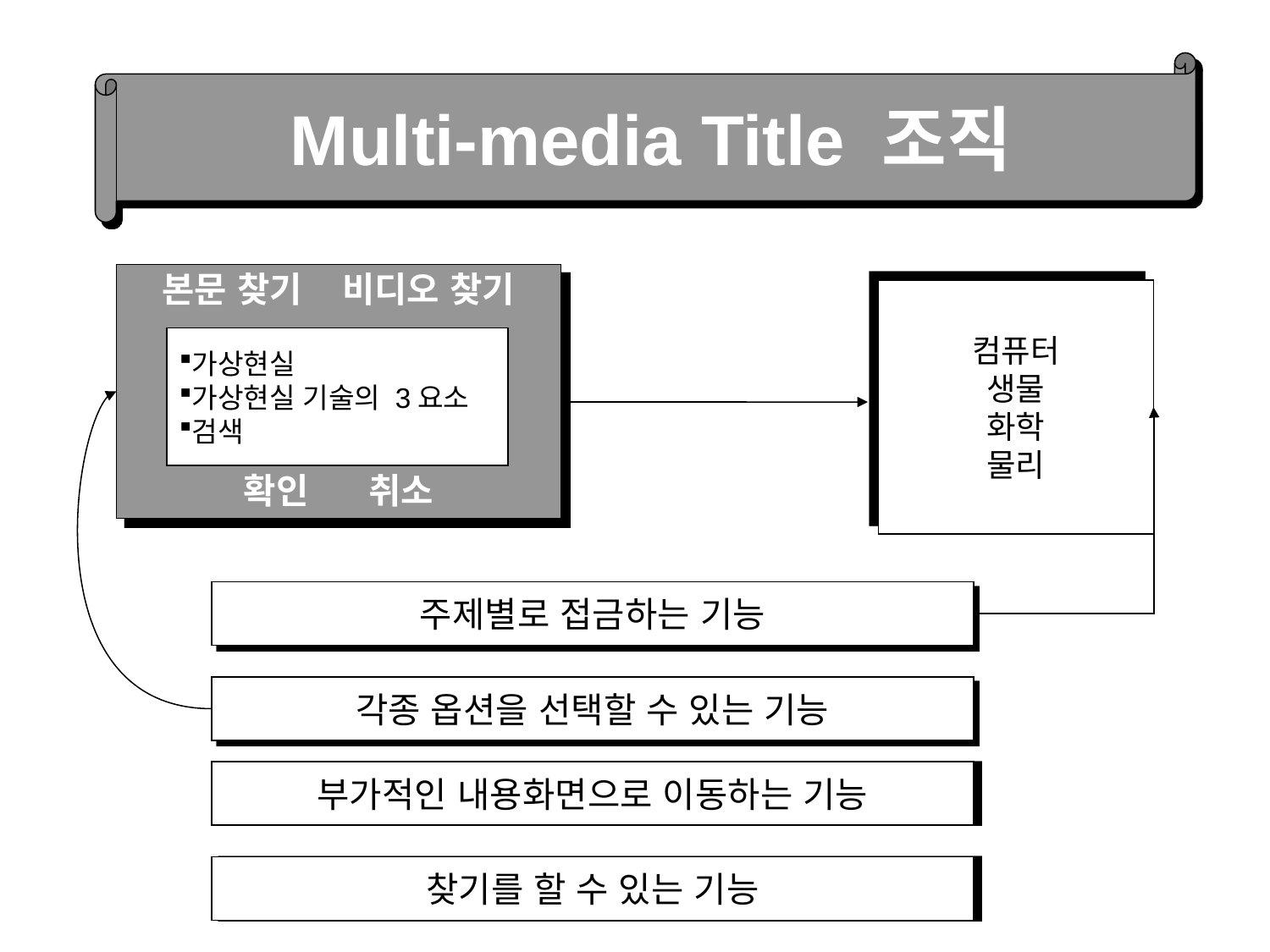

Multi-media Title 조직
본문 찾기    비디오 찾기

확인      취소
컴퓨터
생물
화학
물리
가상현실
가상현실 기술의 3요소
검색

주제별로 접금하는 기능
주제별로 접금하는 기능
각종 옵션을 선택할 수 있는 기능
부가적인 내용화면으로 이동하는 기능
찾기를 할 수 있는 기능